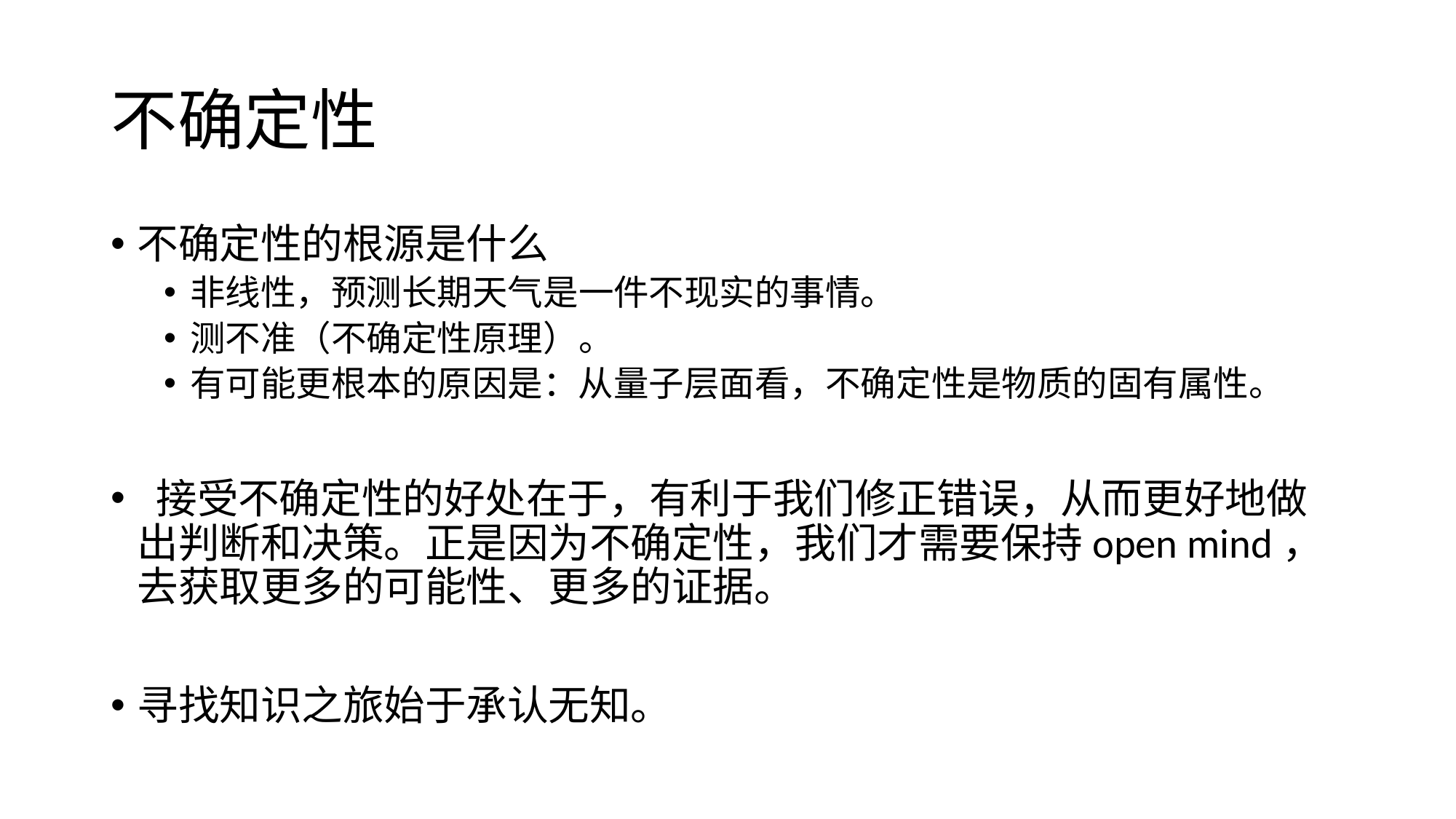

# 不确定性
不确定性的根源是什么
非线性，预测长期天气是一件不现实的事情。
测不准（不确定性原理）。
有可能更根本的原因是：从量子层面看，不确定性是物质的固有属性。

 接受不确定性的好处在于，有利于我们修正错误，从而更好地做出判断和决策。正是因为不确定性，我们才需要保持open mind，去获取更多的可能性、更多的证据。

寻找知识之旅始于承认无知。